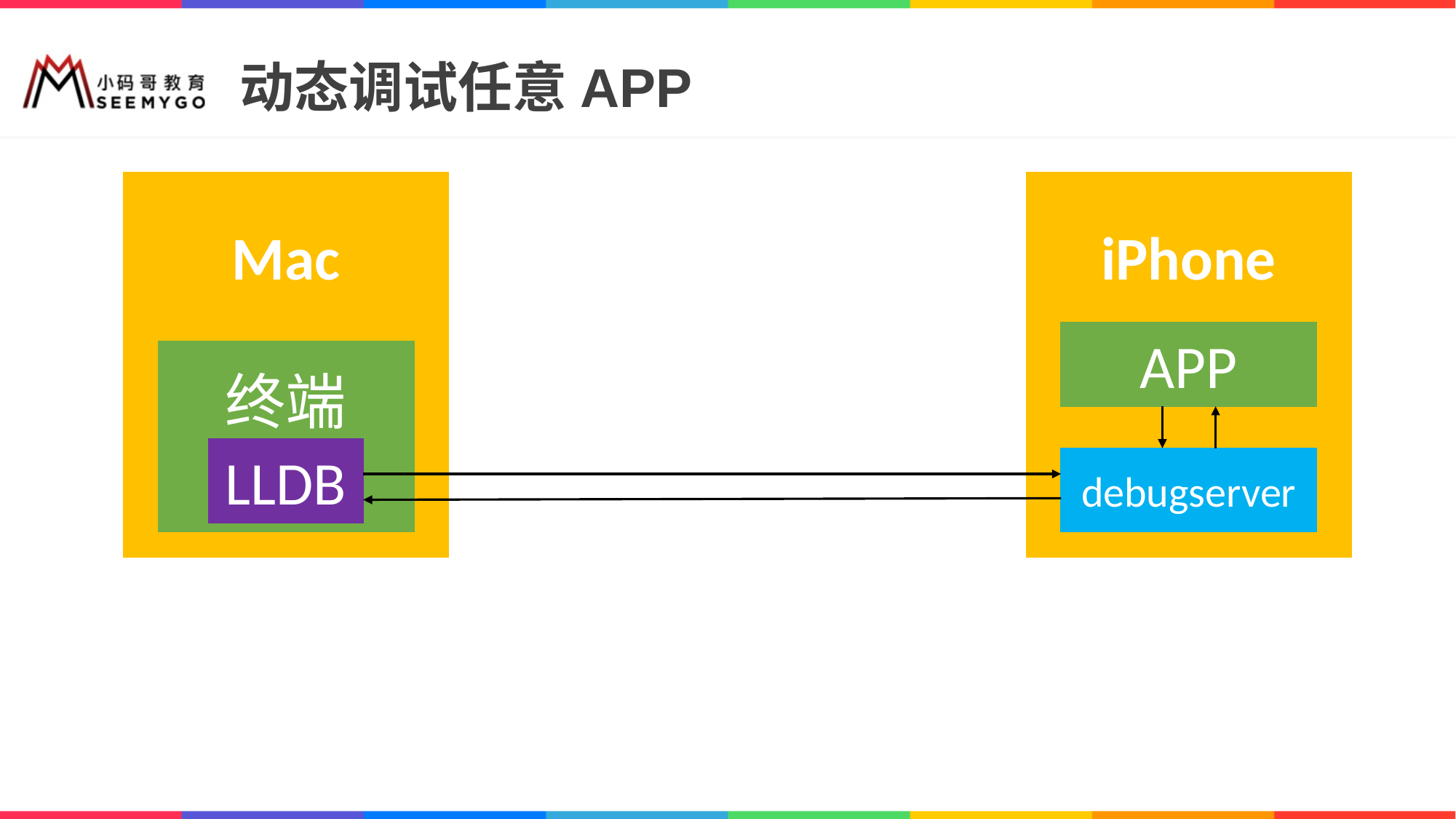

# 动态调试任意APP
Mac

iPhone

APP
终端

LLDB
debugserver